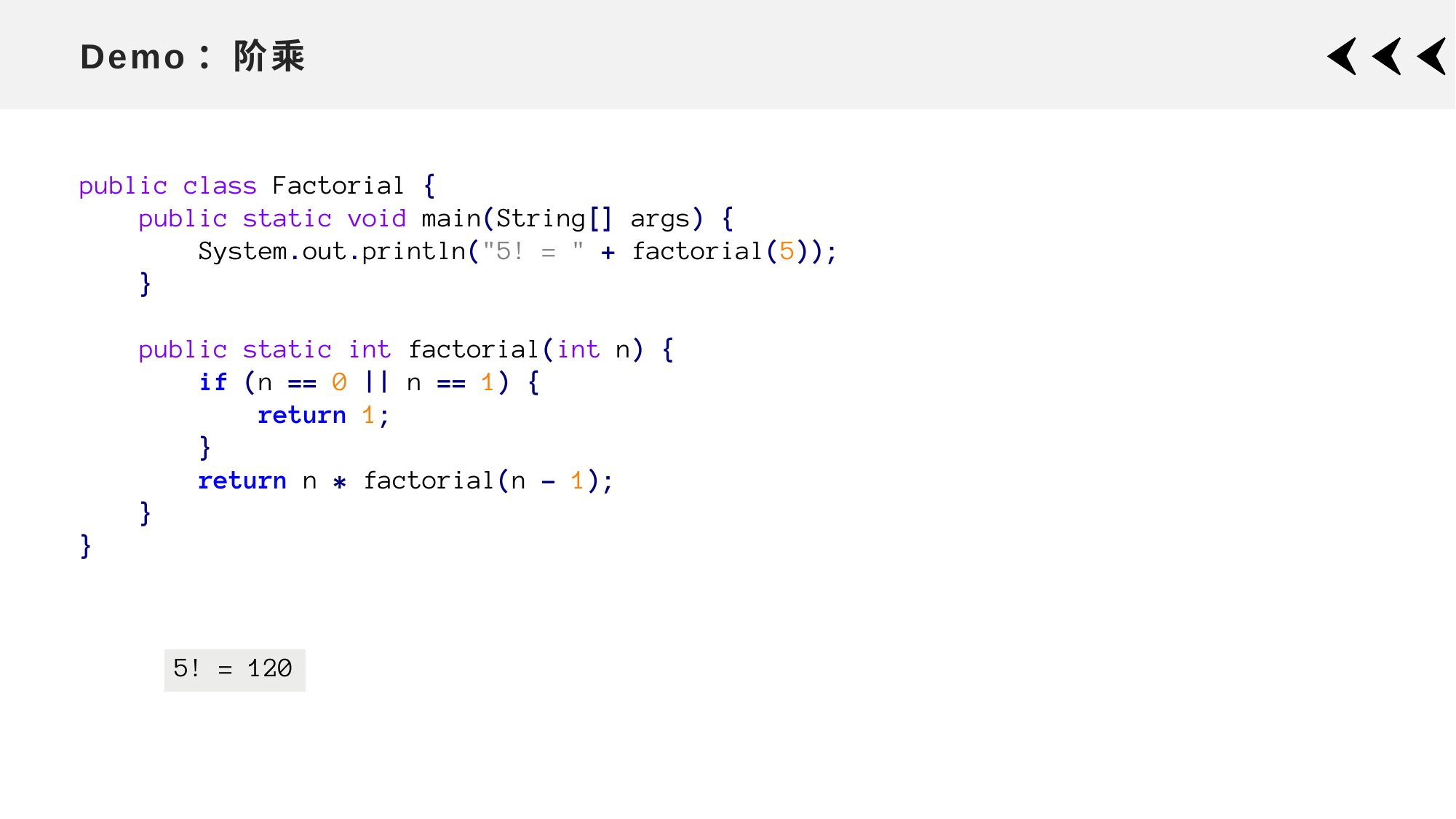

# Demo：阶乘
public class Factorial {
    public static void main(String[] args) {
        System.out.println("5! = " + factorial(5));
    }

    public static int factorial(int n) {
        if (n == 0 || n == 1) {
            return 1;
        }
        return n * factorial(n - 1);
    }
}
| 5! = 120 |
| --- |